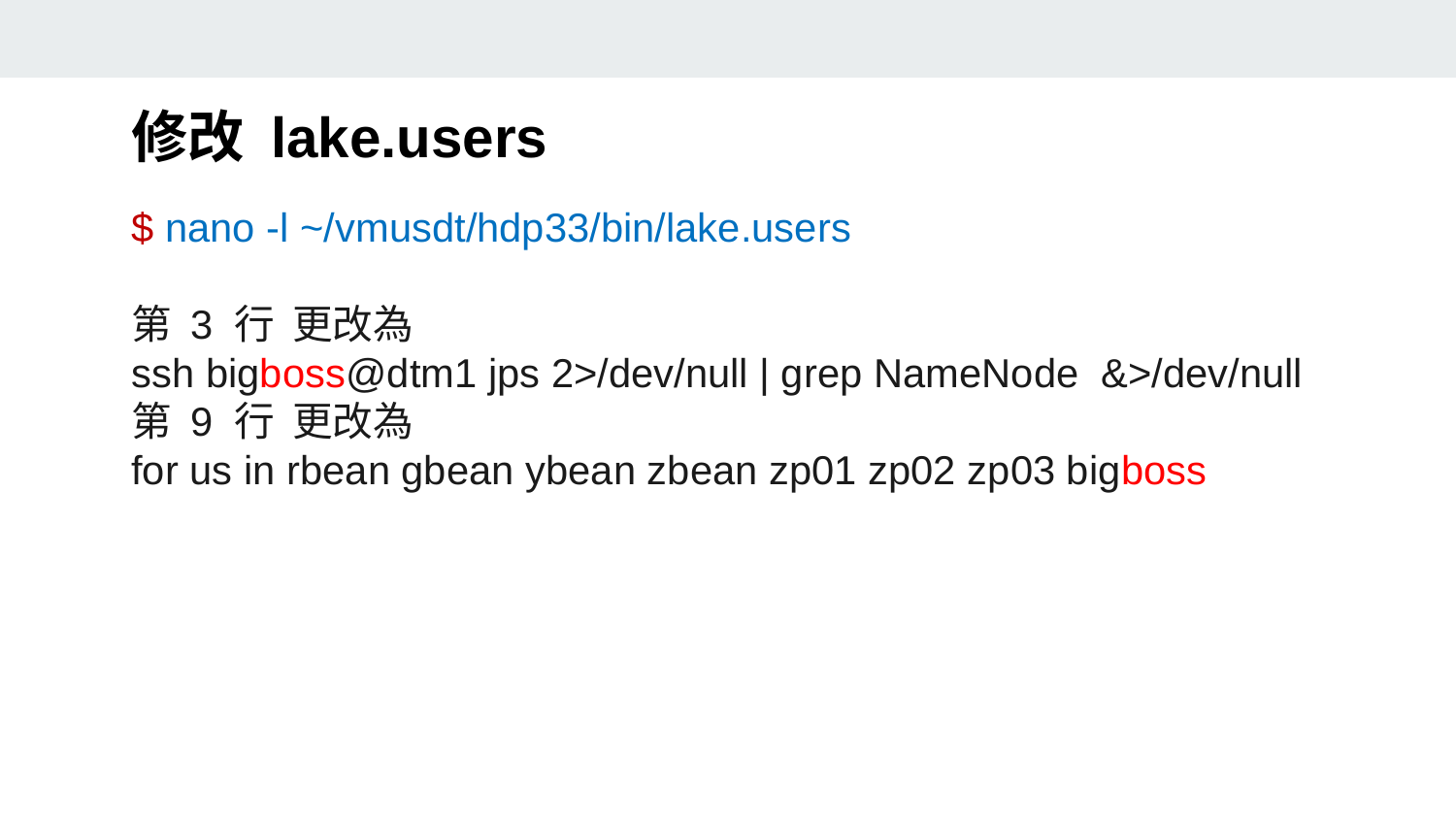

修改 lake.users
$ nano -l ~/vmusdt/hdp33/bin/lake.users

第 3 行  更改為
ssh bigboss@dtm1 jps 2>/dev/null | grep NameNode  &>/dev/null
第 9 行  更改為
for us in rbean gbean ybean zbean zp01 zp02 zp03 bigboss